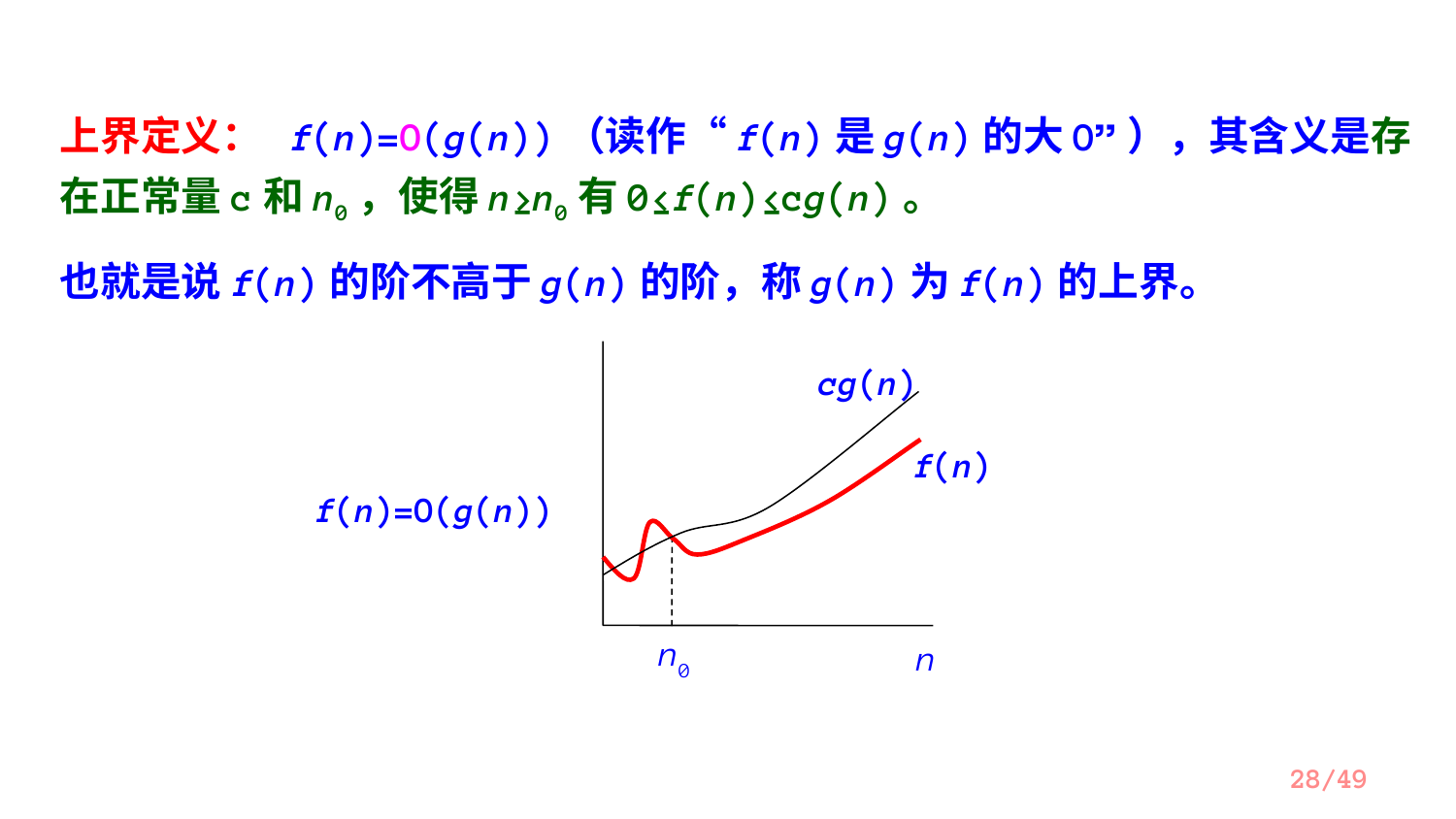

上界定义：  f(n)=O(g(n))（读作“f(n)是g(n)的大O”），其含义是存在正常量c和n0，使得n≥n0有0≤f(n)≤cg(n)。
也就是说f(n)的阶不高于g(n)的阶，称g(n)为f(n)的上界。

cg(n)

f(n)
 f(n)=O(g(n))

n0
n
28/49